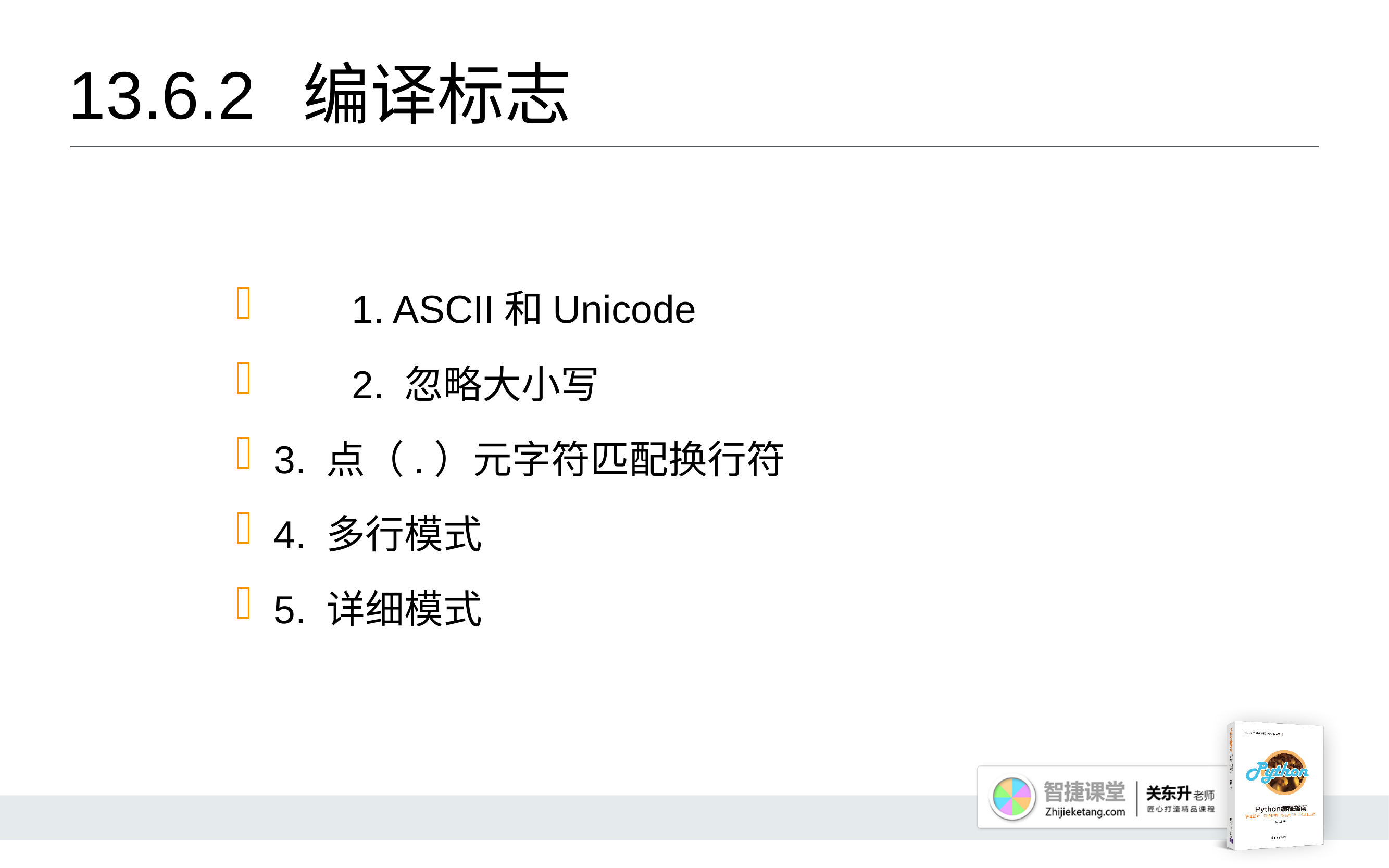

# 13.6.2 	编译标志
	1. ASCII和Unicode
	2. 忽略大小写
3. 点（.）元字符匹配换行符
4. 多行模式
5. 详细模式